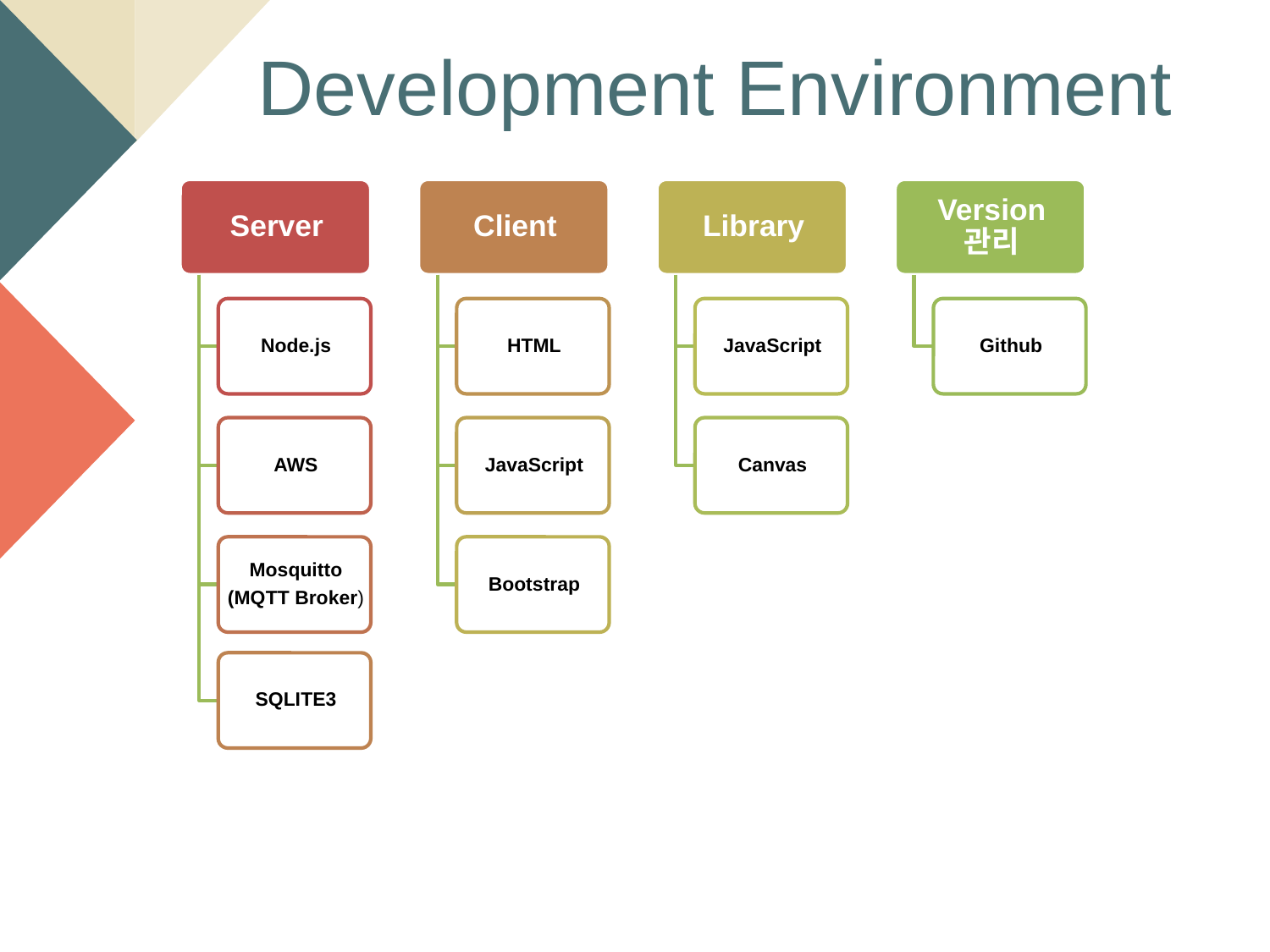

Development Environment
Server
Node.js
AWS
Mosquitto
(MQTT Broker)
SQLITE3
Client
HTML
JavaScript
Bootstrap
Library
JavaScript
Canvas
Version 관리
Github